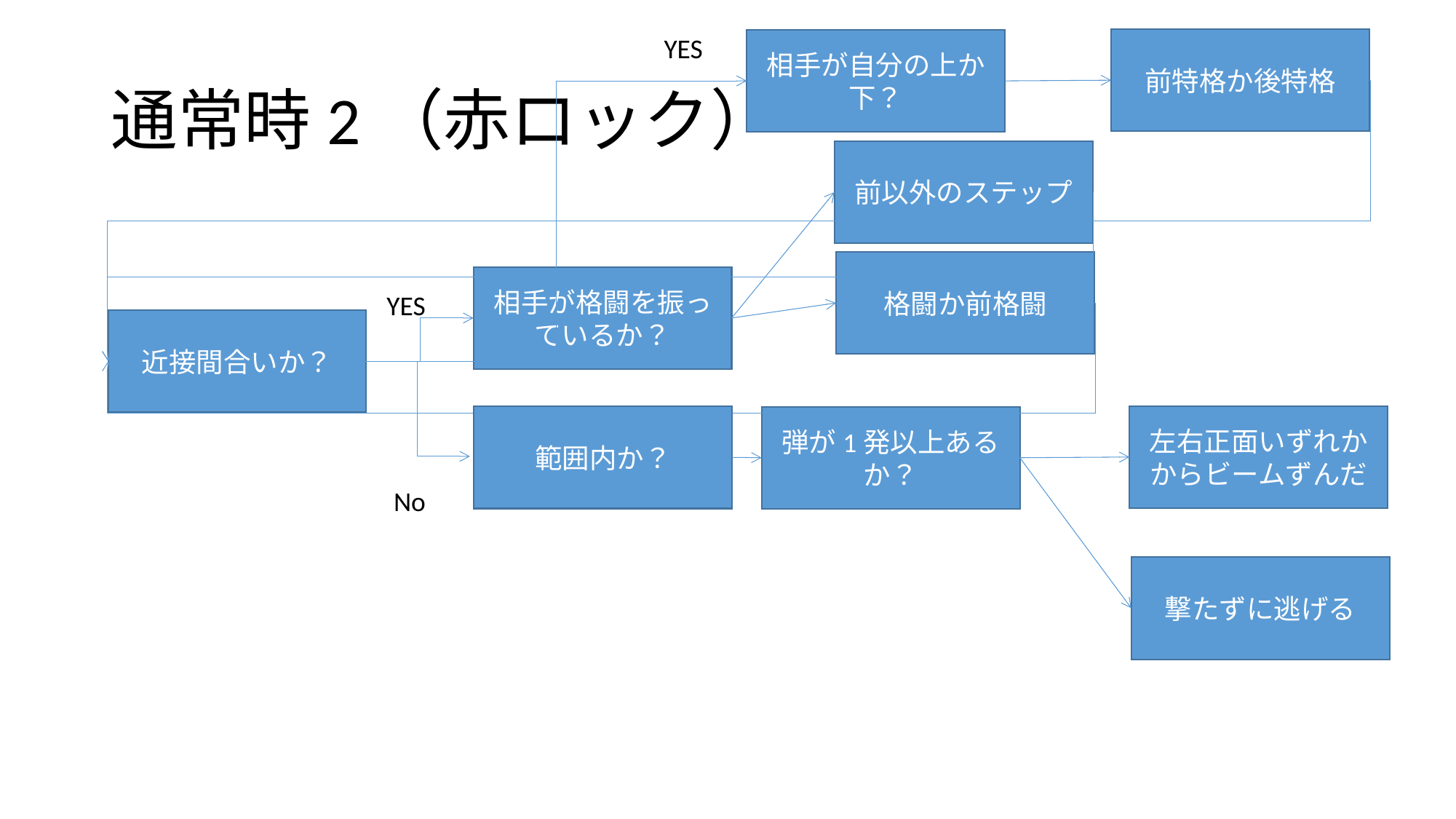

YES
前特格か後特格
相手が自分の上か下？
# 通常時2（赤ロック）
前以外のステップ
格闘か前格闘
相手が格闘を振っているか？
YES
近接間合いか？
左右正面いずれかからビームずんだ
範囲内か？
弾が1発以上あるか？
No
撃たずに逃げる